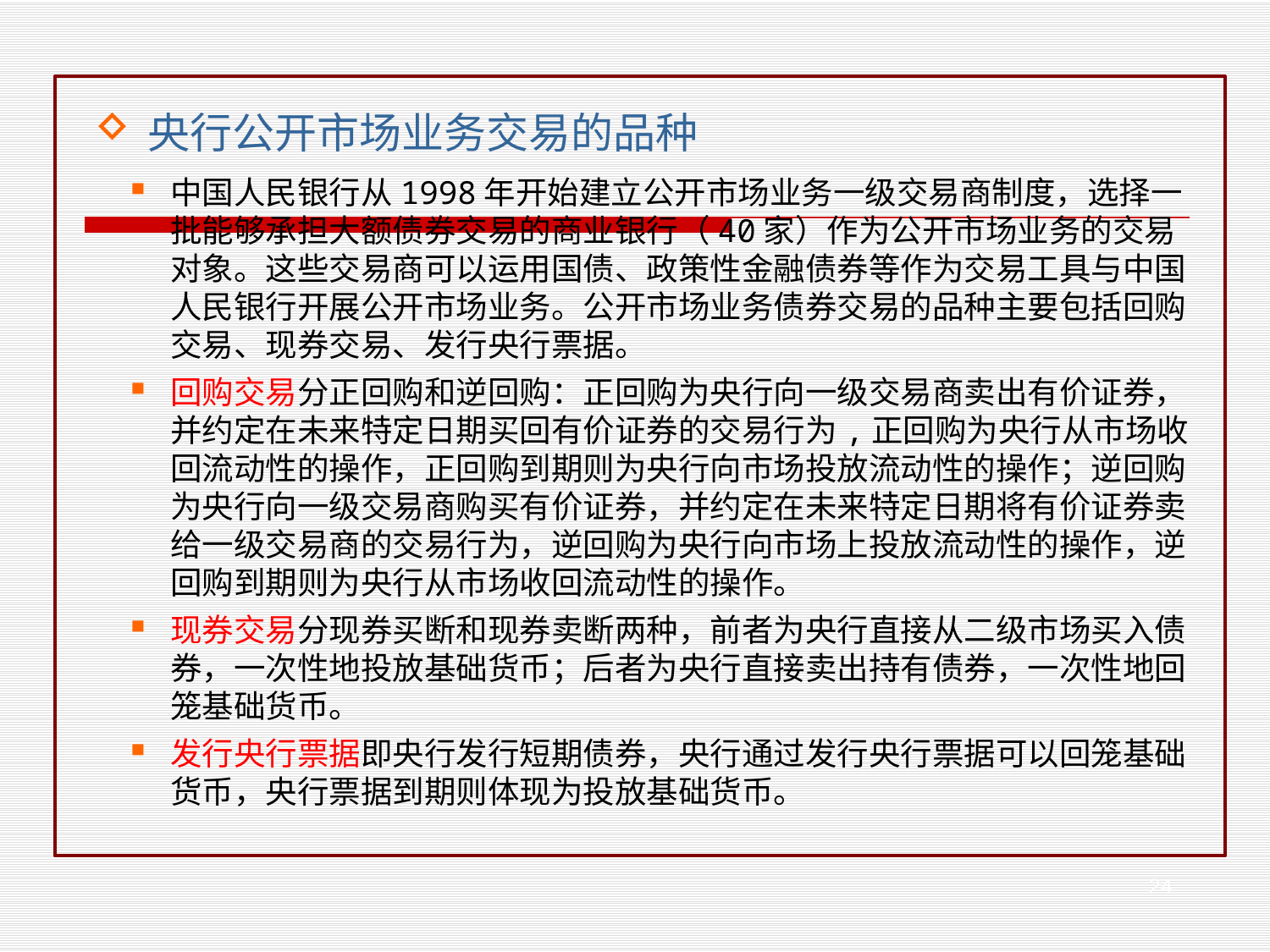

央行公开市场业务交易的品种
中国人民银行从1998年开始建立公开市场业务一级交易商制度，选择一批能够承担大额债券交易的商业银行（40家）作为公开市场业务的交易对象。这些交易商可以运用国债、政策性金融债券等作为交易工具与中国人民银行开展公开市场业务。公开市场业务债券交易的品种主要包括回购交易、现券交易、发行央行票据。
回购交易分正回购和逆回购：正回购为央行向一级交易商卖出有价证券，并约定在未来特定日期买回有价证券的交易行为,正回购为央行从市场收回流动性的操作，正回购到期则为央行向市场投放流动性的操作；逆回购为央行向一级交易商购买有价证券，并约定在未来特定日期将有价证券卖给一级交易商的交易行为，逆回购为央行向市场上投放流动性的操作，逆回购到期则为央行从市场收回流动性的操作。
现券交易分现券买断和现券卖断两种，前者为央行直接从二级市场买入债券，一次性地投放基础货币；后者为央行直接卖出持有债券，一次性地回笼基础货币。
发行央行票据即央行发行短期债券，央行通过发行央行票据可以回笼基础货币，央行票据到期则体现为投放基础货币。

24